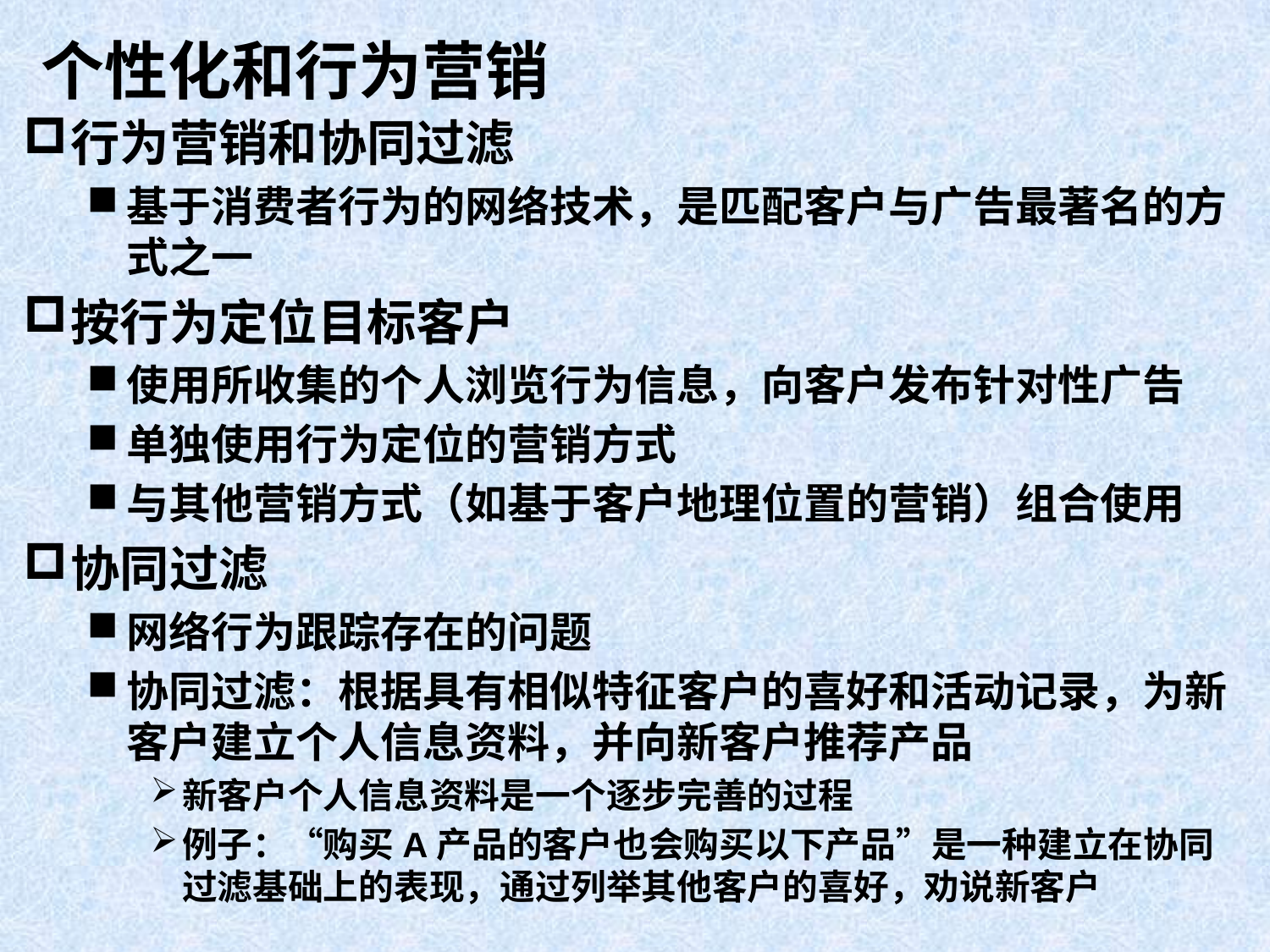

# 个性化和行为营销
行为营销和协同过滤
基于消费者行为的网络技术，是匹配客户与广告最著名的方式之一
按行为定位目标客户
使用所收集的个人浏览行为信息，向客户发布针对性广告
单独使用行为定位的营销方式
与其他营销方式（如基于客户地理位置的营销）组合使用
协同过滤
网络行为跟踪存在的问题
协同过滤：根据具有相似特征客户的喜好和活动记录，为新客户建立个人信息资料，并向新客户推荐产品
新客户个人信息资料是一个逐步完善的过程
例子：“购买A产品的客户也会购买以下产品”是一种建立在协同过滤基础上的表现，通过列举其他客户的喜好，劝说新客户